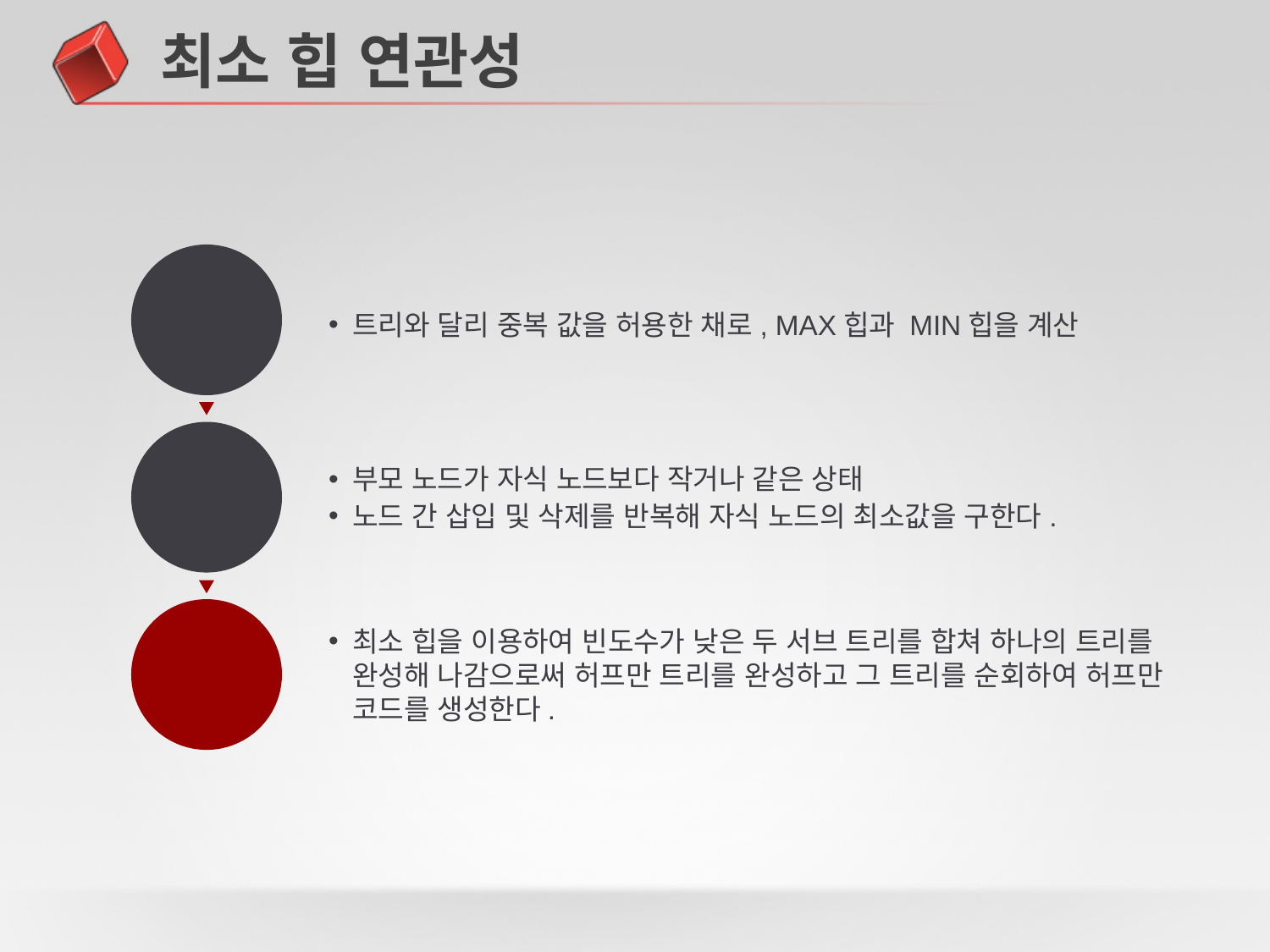

# 최소 힙 연관성
1-2
HEAP
트리와 달리 중복 값을 허용한 채로, MAX힙과 MIN힙을 계산

최소 힙
부모 노드가 자식 노드보다 작거나 같은 상태
노드 간 삽입 및 삭제를 반복해 자식 노드의 최소값을 구한다.

허프만
최소 힙을 이용하여 빈도수가 낮은 두 서브 트리를 합쳐 하나의 트리를 완성해 나감으로써 허프만 트리를 완성하고 그 트리를 순회하여 허프만 코드를 생성한다.